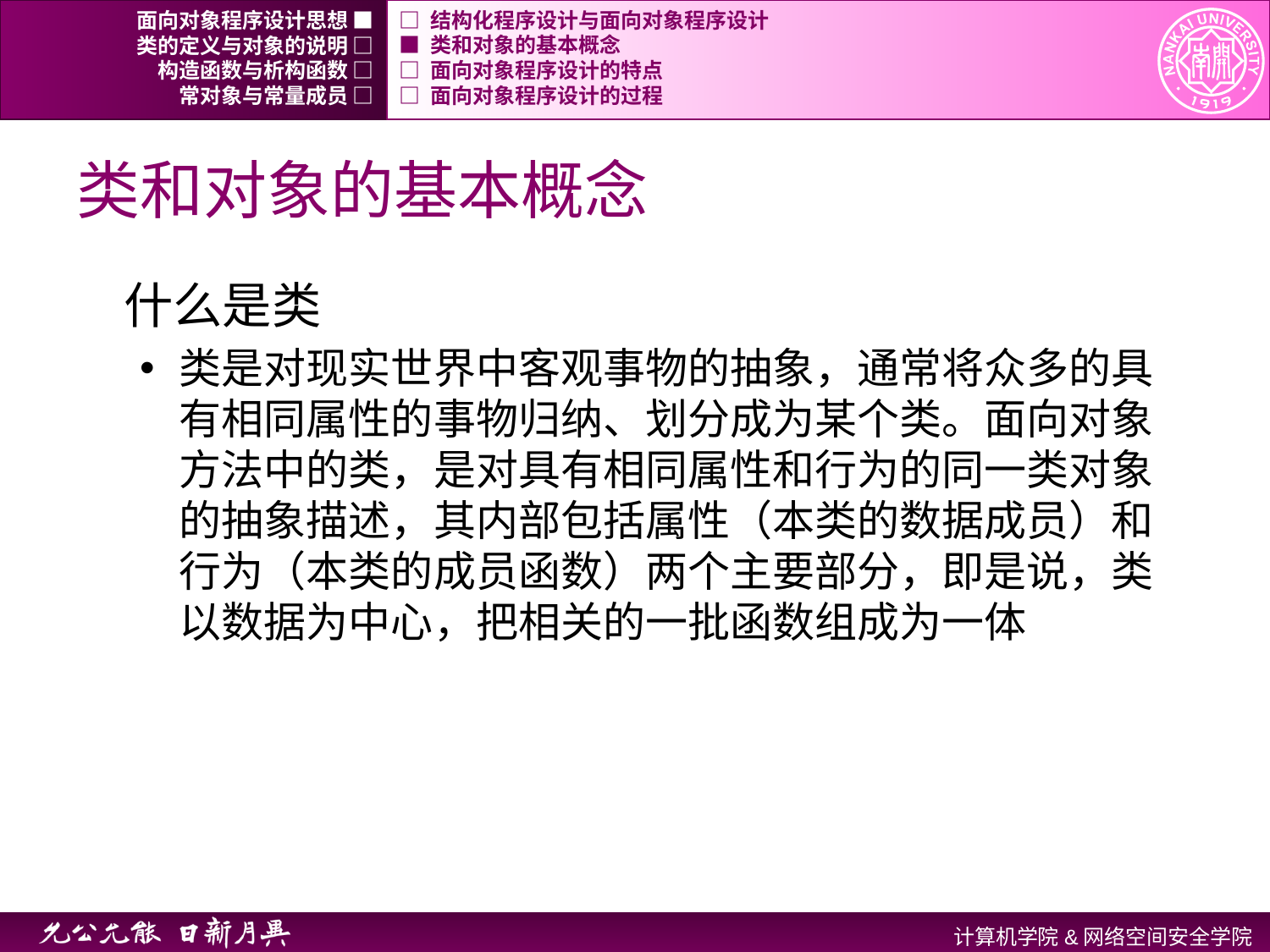

面向对象程序设计思想 ■
□ 结构化程序设计与面向对象程序设计
类的定义与对象的说明 □
■ 类和对象的基本概念
构造函数与析构函数 □
□ 面向对象程序设计的特点
常对象与常量成员 □

□ 面向对象程序设计的过程
# 类和对象的基本概念
什么是类
类是对现实世界中客观事物的抽象，通常将众多的具有相同属性的事物归纳、划分成为某个类。面向对象方法中的类，是对具有相同属性和行为的同一类对象的抽象描述，其内部包括属性（本类的数据成员）和行为（本类的成员函数）两个主要部分，即是说，类以数据为中心，把相关的一批函数组成为一体